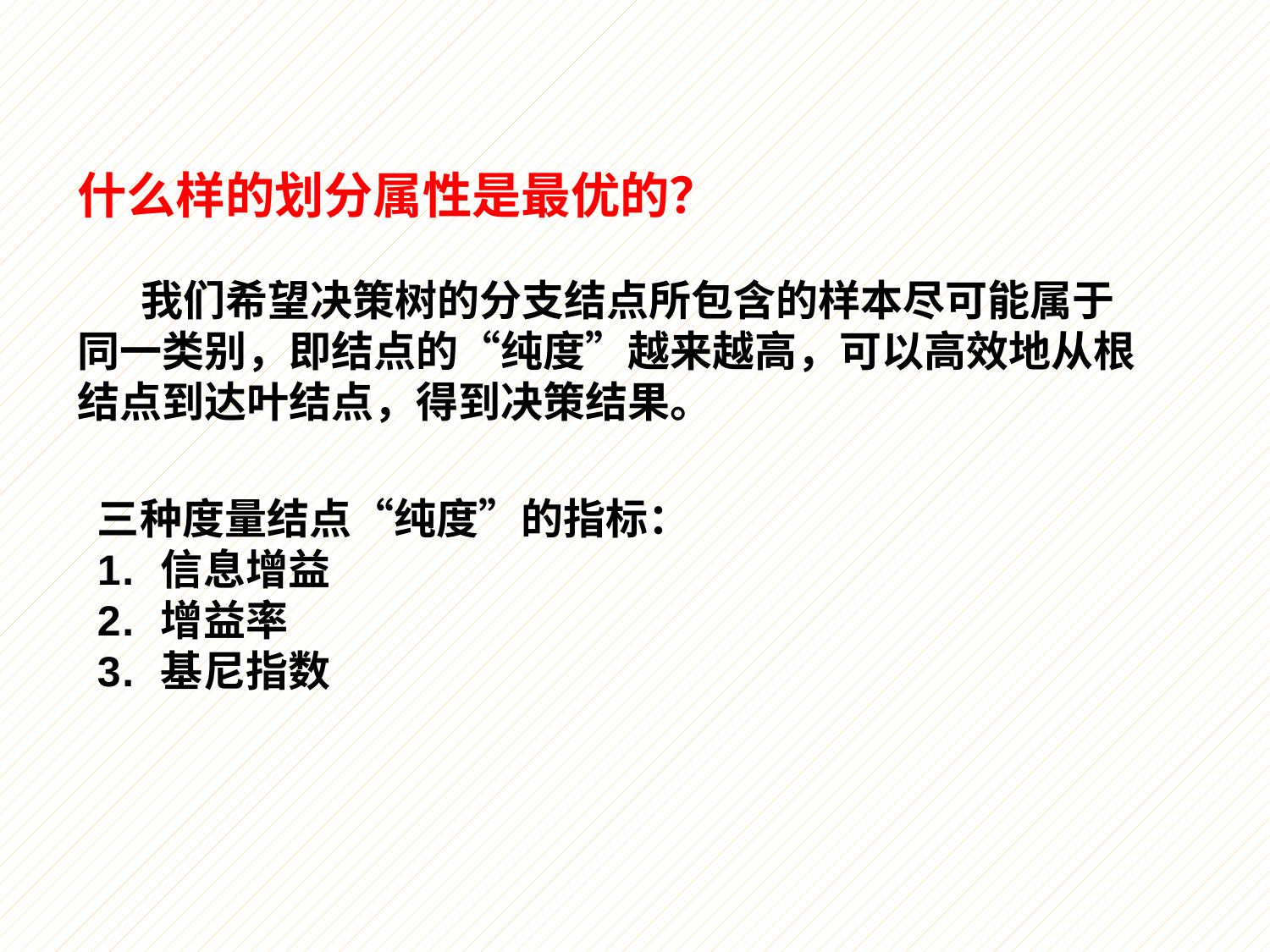

什么样的划分属性是最优的？

我们希望决策树的分支结点所包含的样本尽可能属于同一类别，即结点的“纯度”越来越高，可以高效地从根结点到达叶结点，得到决策结果。
三种度量结点“纯度”的指标：
信息增益
增益率
基尼指数